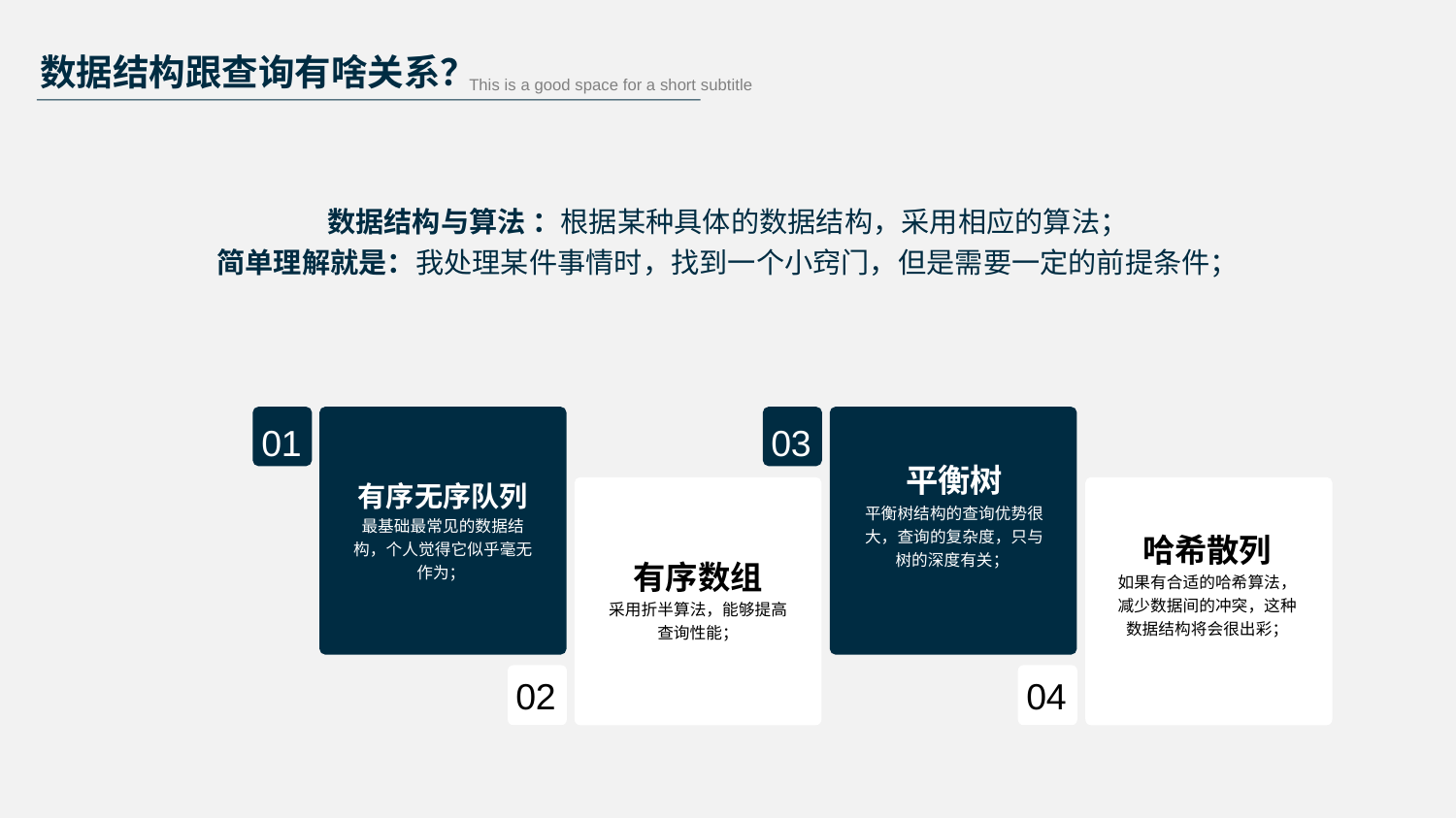

数据结构跟查询有啥关系？
This is a good space for a short subtitle

数据结构与算法 ：根据某种具体的数据结构，采用相应的算法；
简单理解就是：我处理某件事情时，找到一个小窍门，但是需要一定的前提条件；

01
03
平衡树
平衡树结构的查询优势很大，查询的复杂度，只与树的深度有关；
有序无序队列
最基础最常见的数据结构，个人觉得它似乎毫无作为；

哈希散列
如果有合适的哈希算法，减少数据间的冲突，这种数据结构将会很出彩；
有序数组
采用折半算法，能够提高查询性能；

02
04